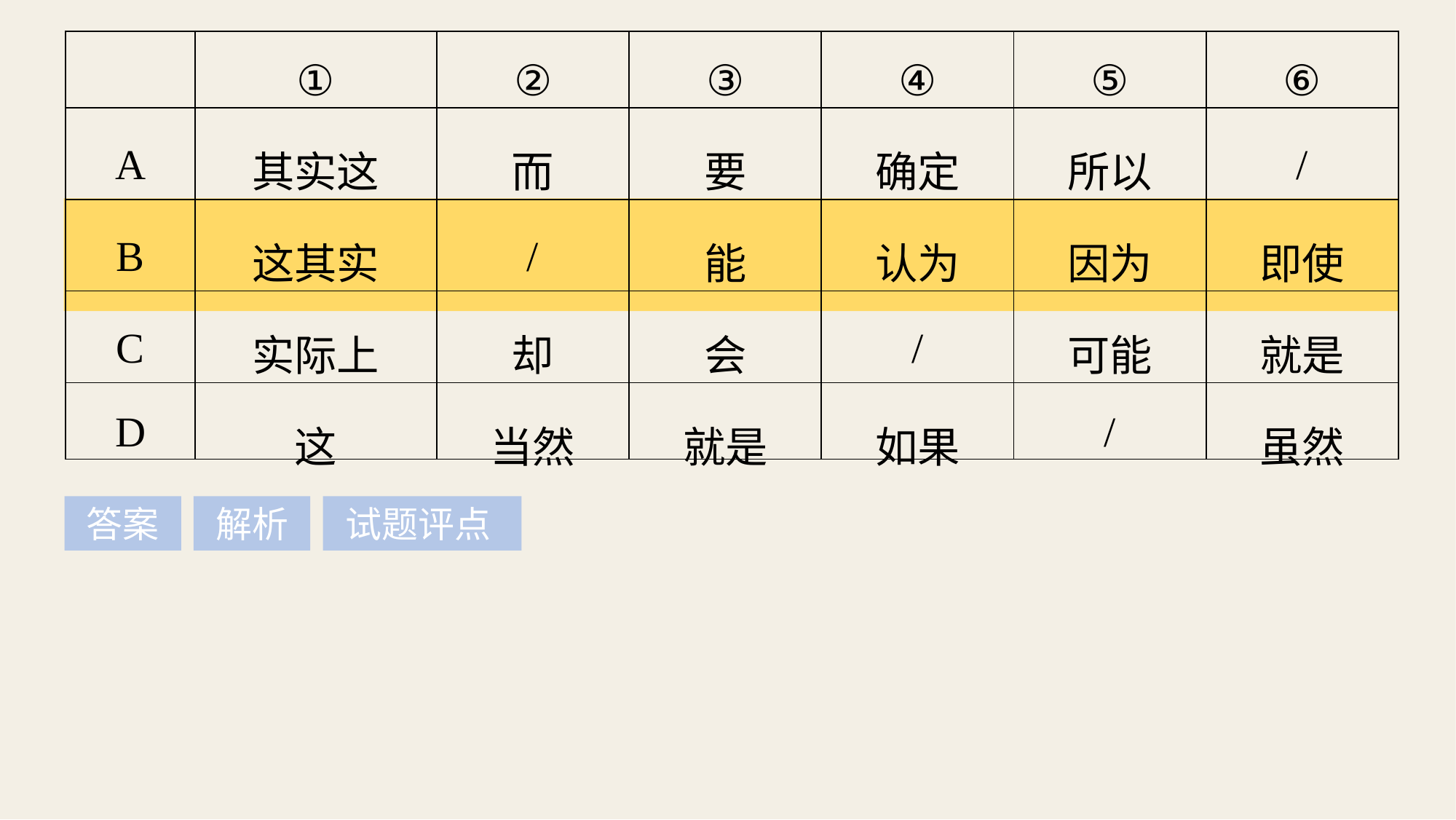

|  | ① | ② | ③ | ④ | ⑤ | ⑥ |
| --- | --- | --- | --- | --- | --- | --- |
| A | 其实这 | 而 | 要 | 确定 | 所以 | / |
| B | 这其实 | / | 能 | 认为 | 因为 | 即使 |
| C | 实际上 | 却 | 会 | / | 可能 | 就是 |
| D | 这 | 当然 | 就是 | 如果 | / | 虽然 |

答案
解析
试题评点